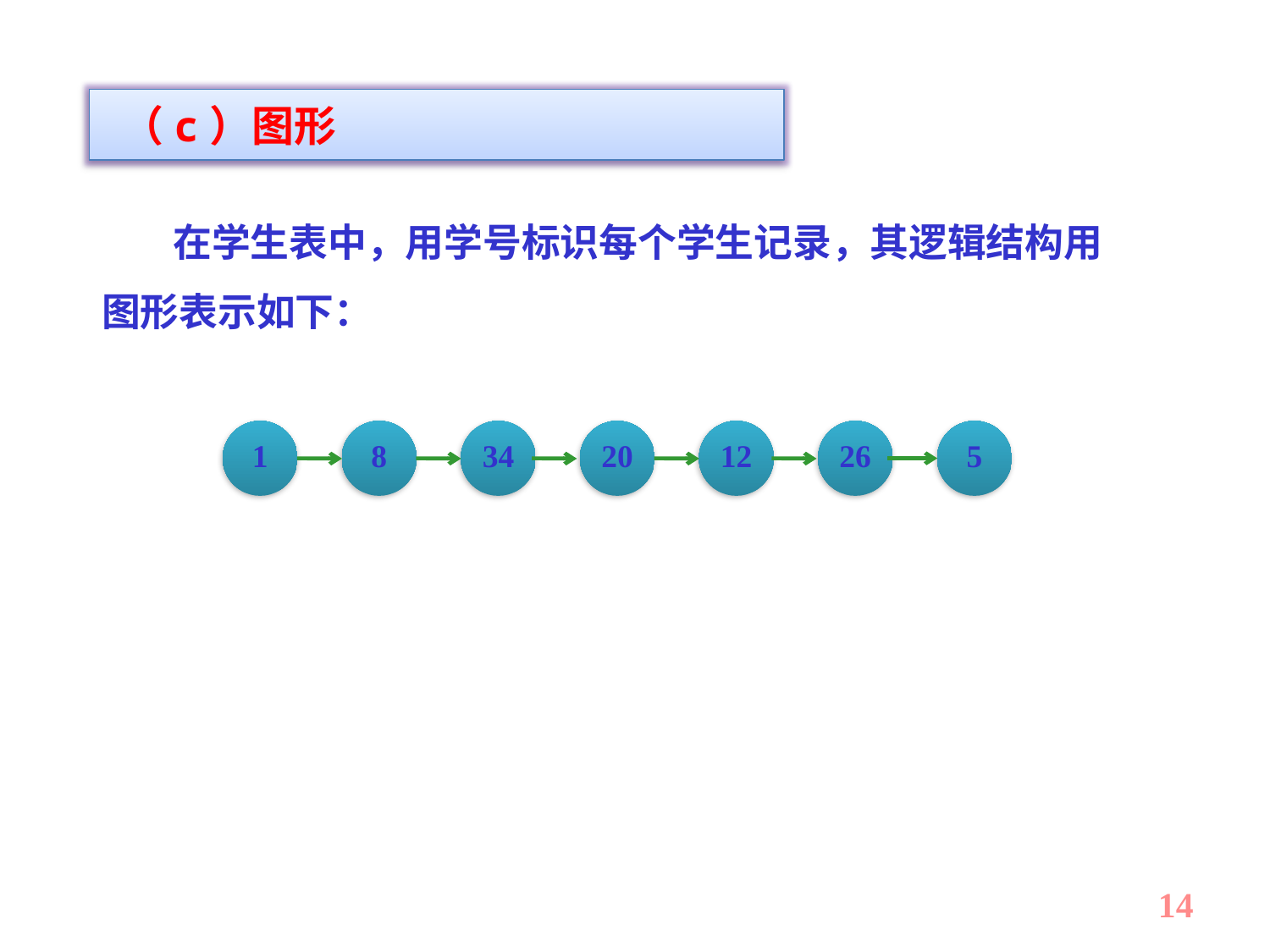

（c）图形
       在学生表中，用学号标识每个学生记录，其逻辑结构用图形表示如下：
1
8
34
20
12
26
5
14